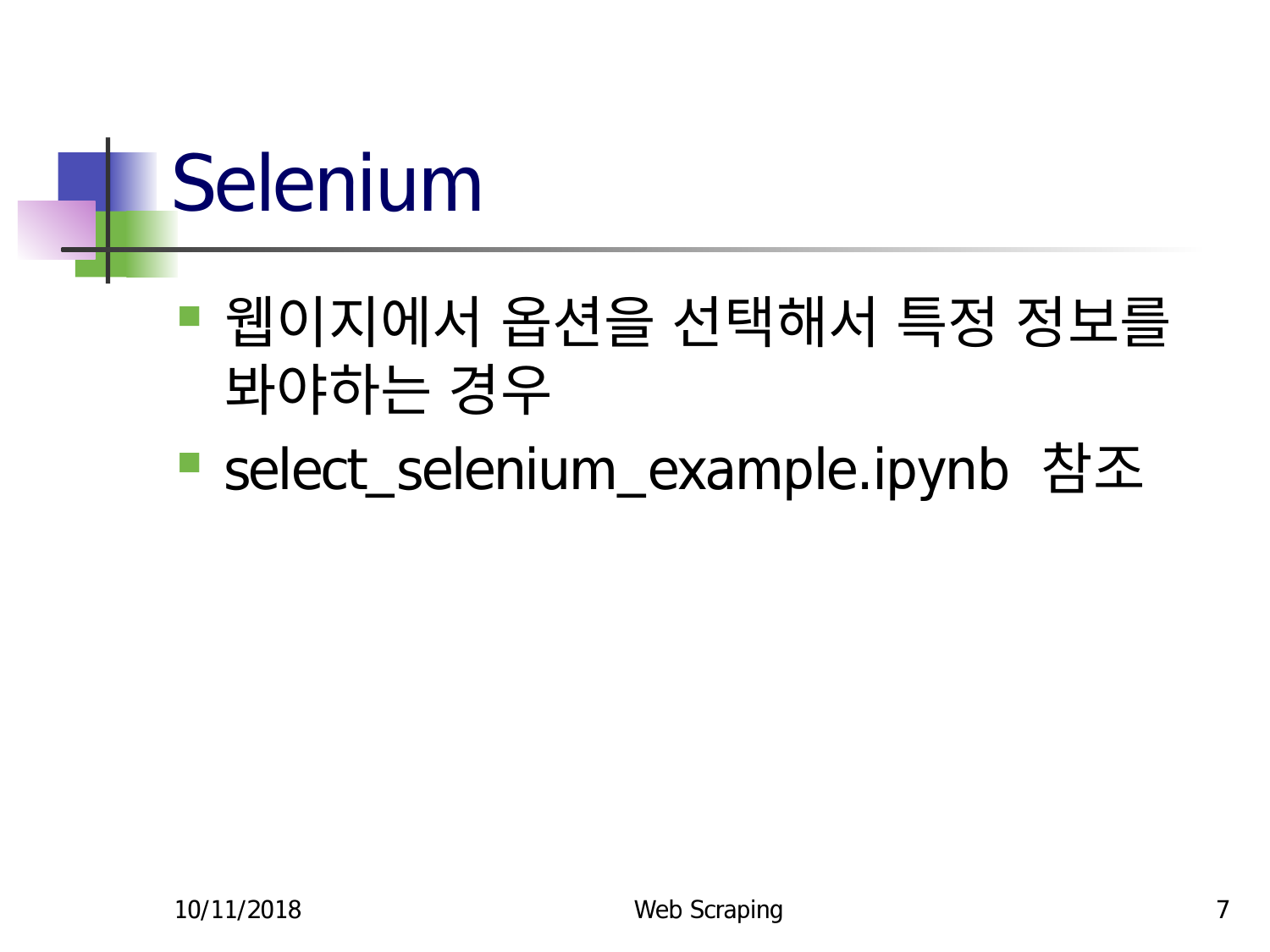

# Selenium
웹이지에서 옵션을 선택해서 특정 정보를 봐야하는 경우
select_selenium_example.ipynb 참조
10/11/2018
Web Scraping
7